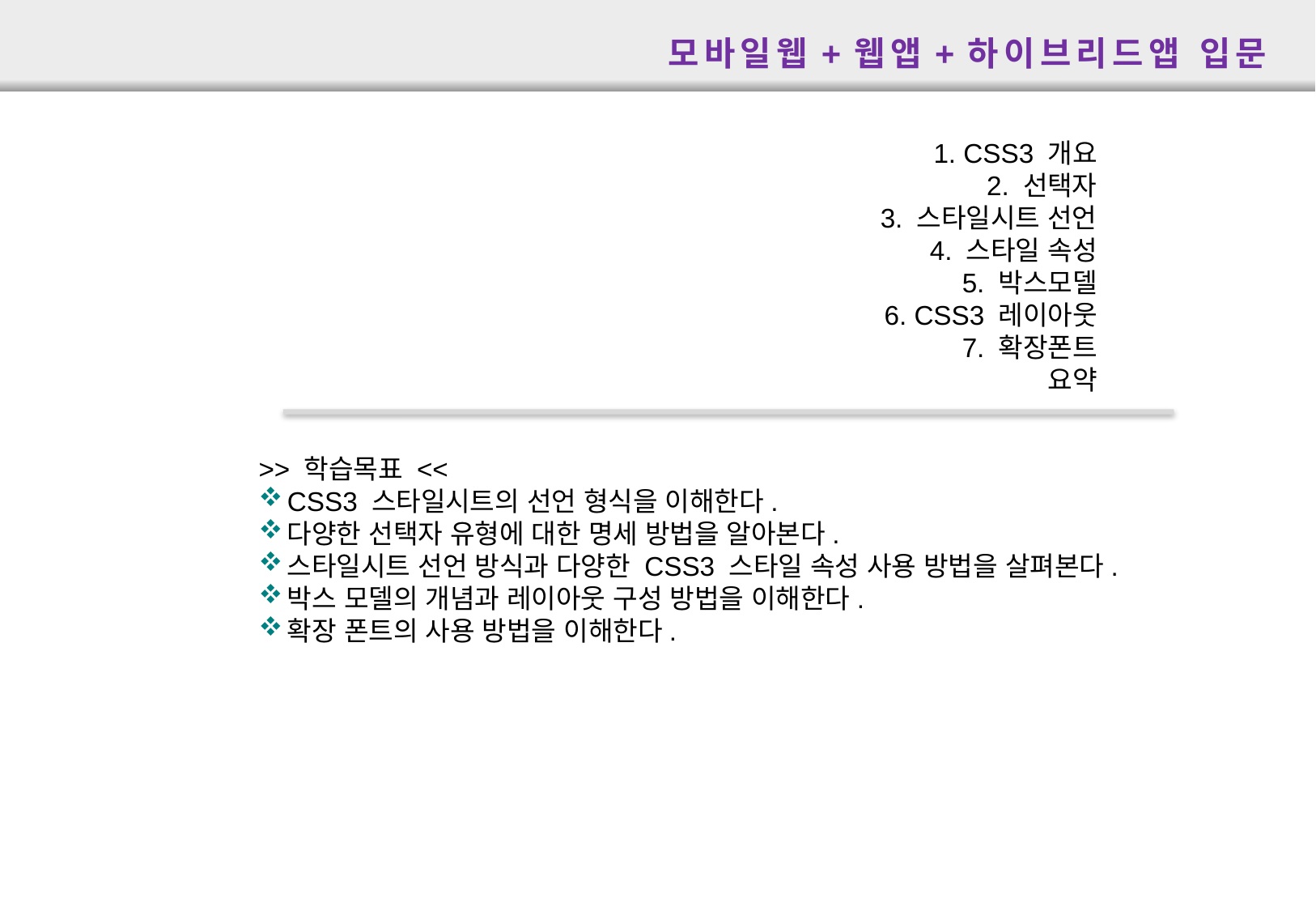

모바일웹+웹앱+하이브리드앱 입문
1. CSS3 개요
2. 선택자
3. 스타일시트 선언
4. 스타일 속성
5. 박스모델
6. CSS3 레이아웃
7. 확장폰트
요약

>> 학습목표 <<
CSS3 스타일시트의 선언 형식을 이해한다.
다양한 선택자 유형에 대한 명세 방법을 알아본다.
스타일시트 선언 방식과 다양한 CSS3 스타일 속성 사용 방법을 살펴본다.
박스 모델의 개념과 레이아웃 구성 방법을 이해한다.
확장 폰트의 사용 방법을 이해한다.